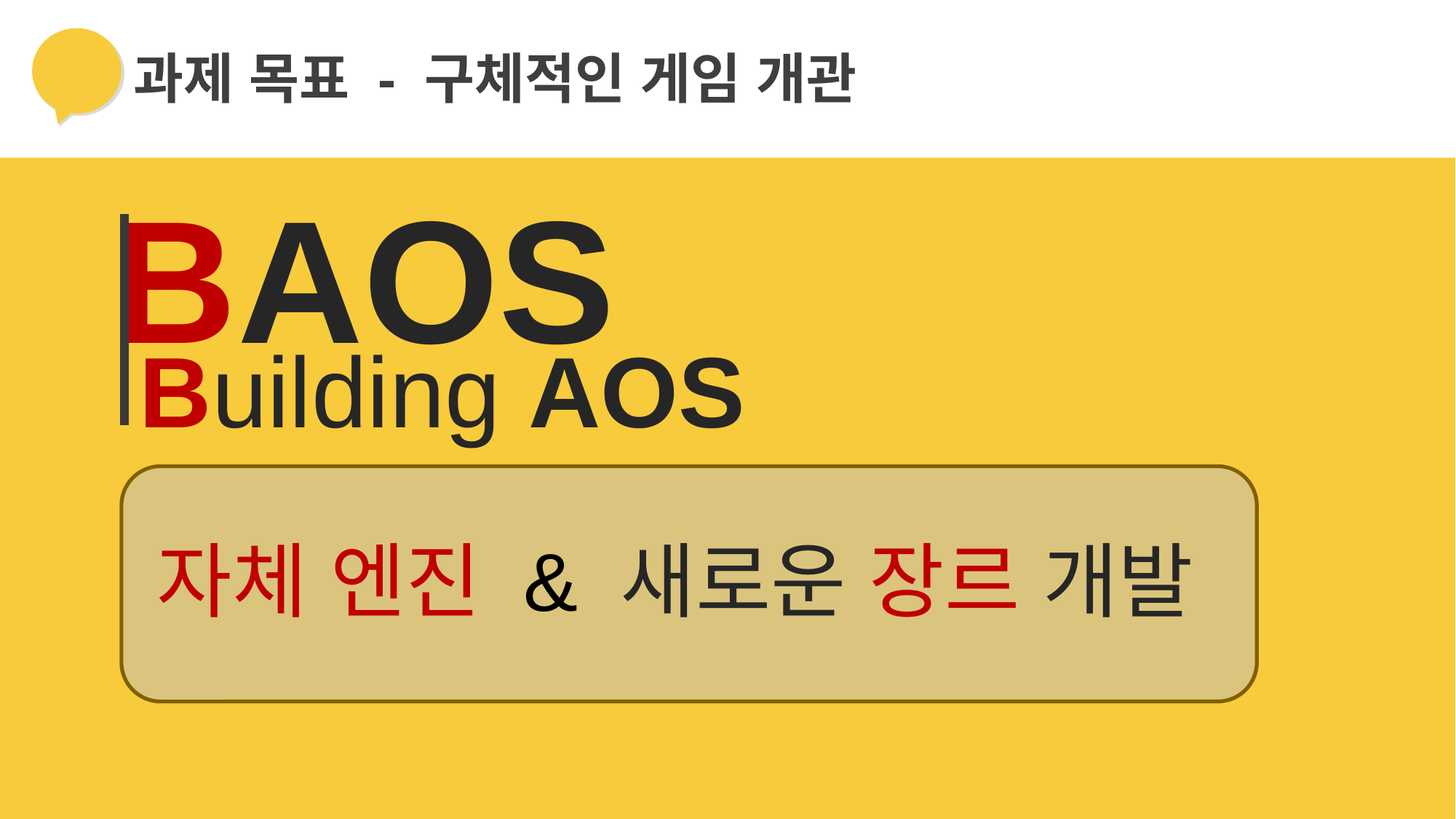

과제 목표 - 구체적인 게임 개관
BAOS
Building AOS

자체 엔진 & 새로운 장르 개발